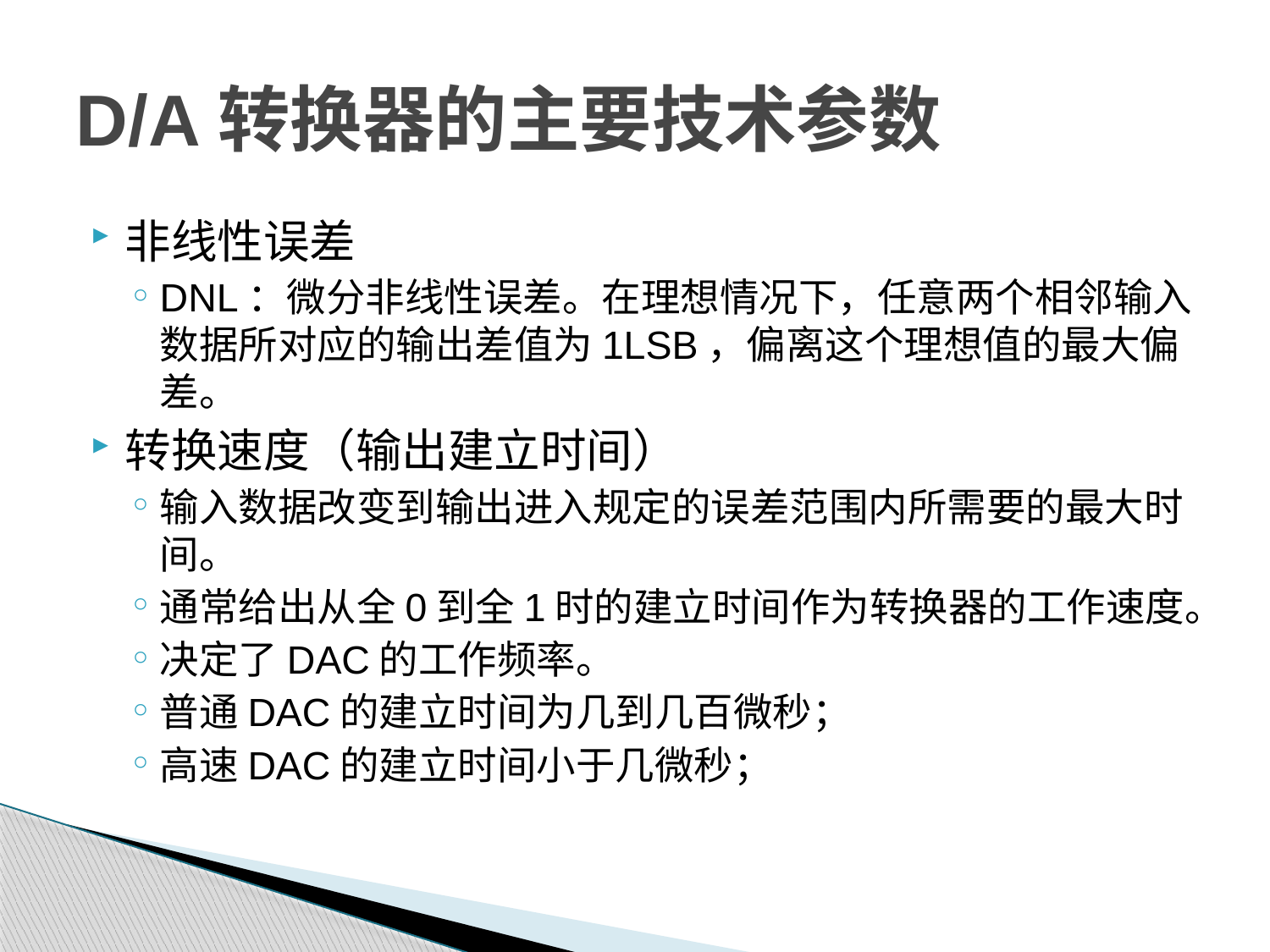

# D/A转换器的主要技术参数
非线性误差
DNL：微分非线性误差。在理想情况下，任意两个相邻输入数据所对应的输出差值为1LSB，偏离这个理想值的最大偏差。
转换速度（输出建立时间）
输入数据改变到输出进入规定的误差范围内所需要的最大时间。
通常给出从全0到全1时的建立时间作为转换器的工作速度。
决定了DAC的工作频率。
普通DAC的建立时间为几到几百微秒；
高速DAC的建立时间小于几微秒；